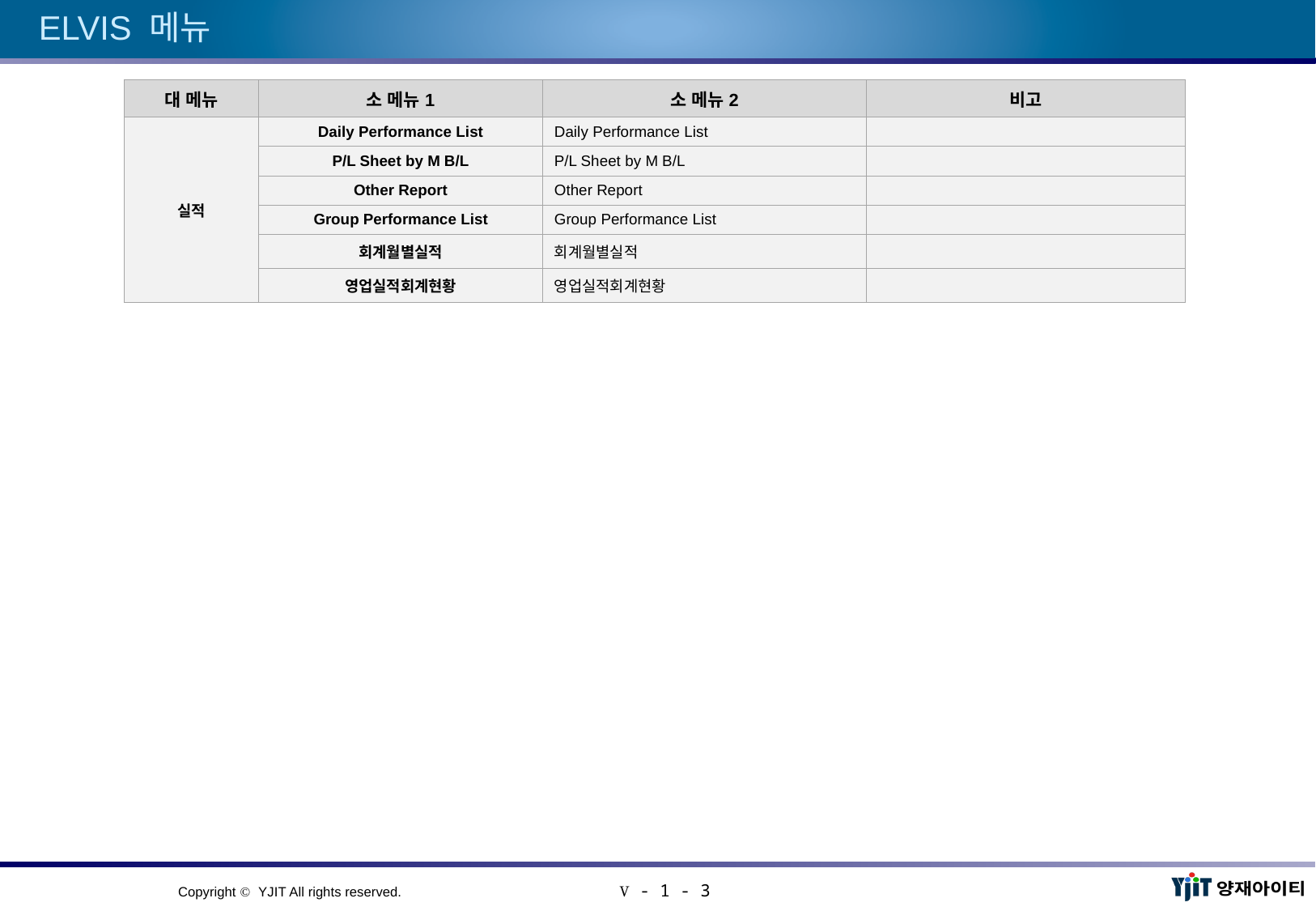

# ELVIS 메뉴
| 대 메뉴 | 소 메뉴1 | 소 메뉴2 | 비고 |
| --- | --- | --- | --- |
| 실적 | Daily Performance List | Daily Performance List |  |
|  | P/L Sheet by M B/L | P/L Sheet by M B/L |  |
|  | Other Report | Other Report |  |
|  | Group Performance List | Group Performance List |  |
|  | 회계월별실적 | 회계월별실적 |  |
|  | 영업실적회계현황 | 영업실적회계현황 |  |